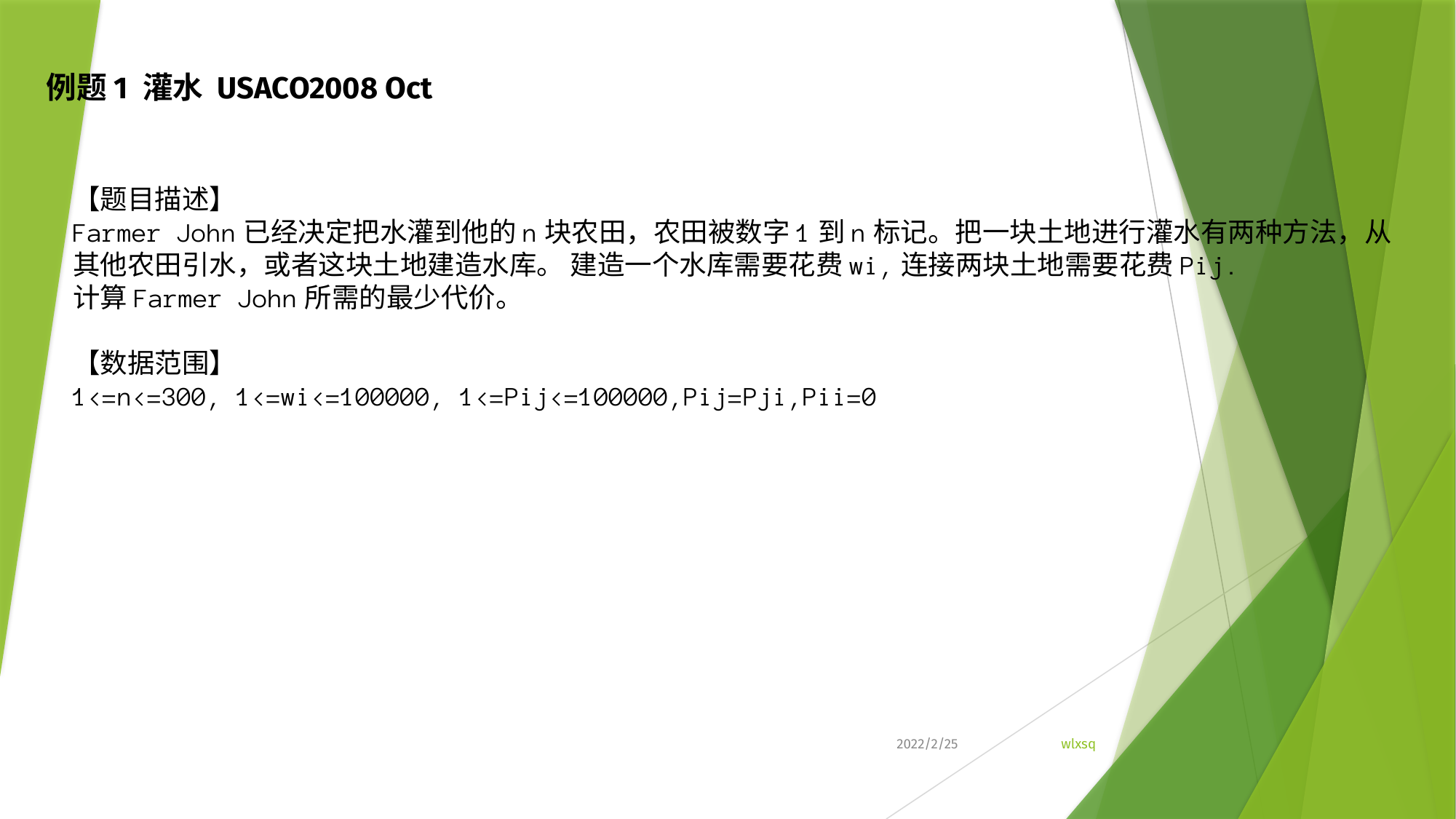

例题1 灌水 USACO2008 Oct
【题目描述】
Farmer John已经决定把水灌到他的n块农田，农田被数字1到n标记。把一块土地进行灌水有两种方法，从其他农田引水，或者这块土地建造水库。 建造一个水库需要花费wi,连接两块土地需要花费Pij.
计算Farmer John所需的最少代价。

【数据范围】
1<=n<=300, 1<=wi<=100000, 1<=Pij<=100000,Pij=Pji,Pii=0

2022/2/25
3